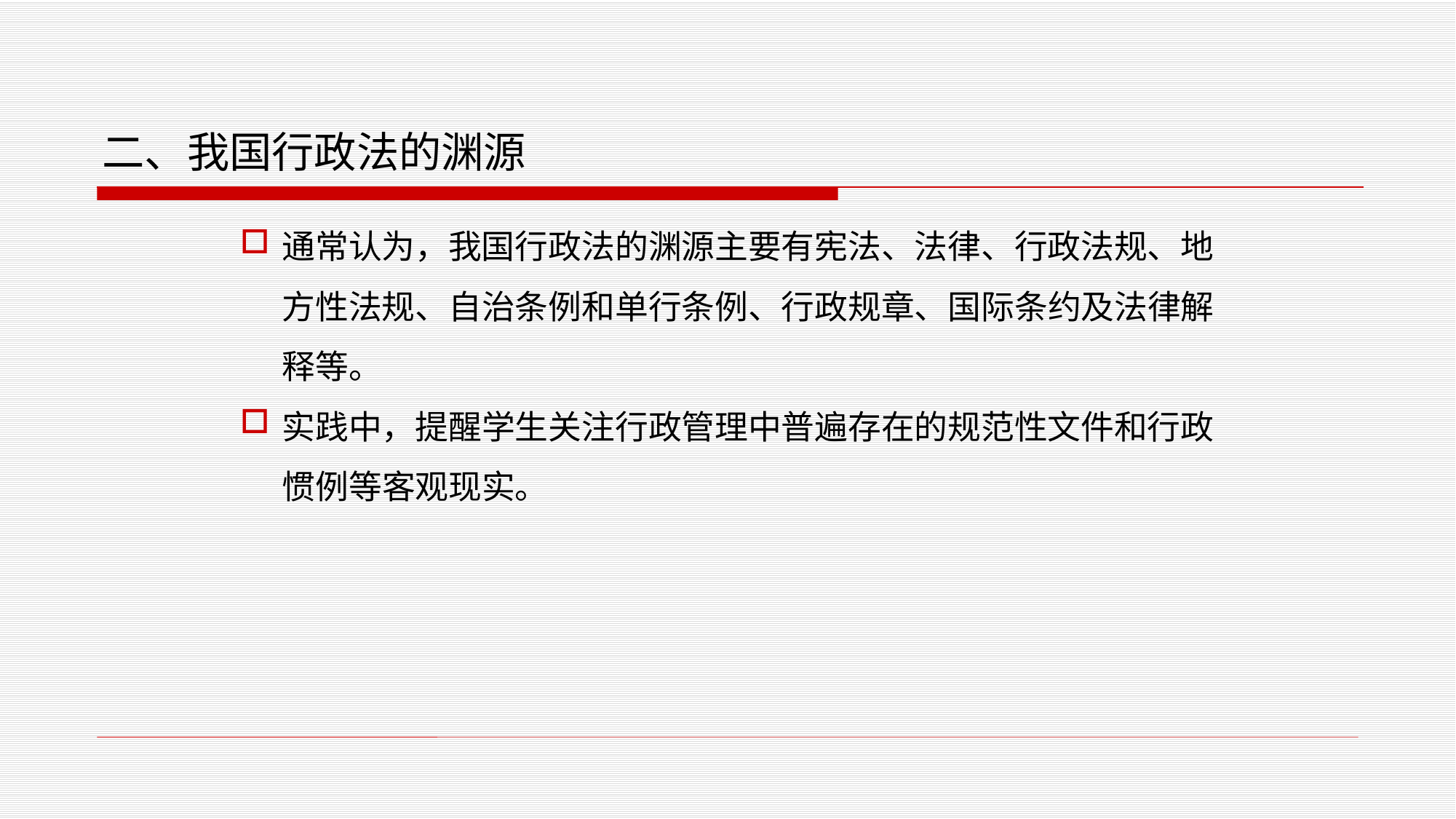

# 二、我国行政法的渊源
通常认为，我国行政法的渊源主要有宪法、法律、行政法规、地方性法规、自治条例和单行条例、行政规章、国际条约及法律解释等。
实践中，提醒学生关注行政管理中普遍存在的规范性文件和行政惯例等客观现实。